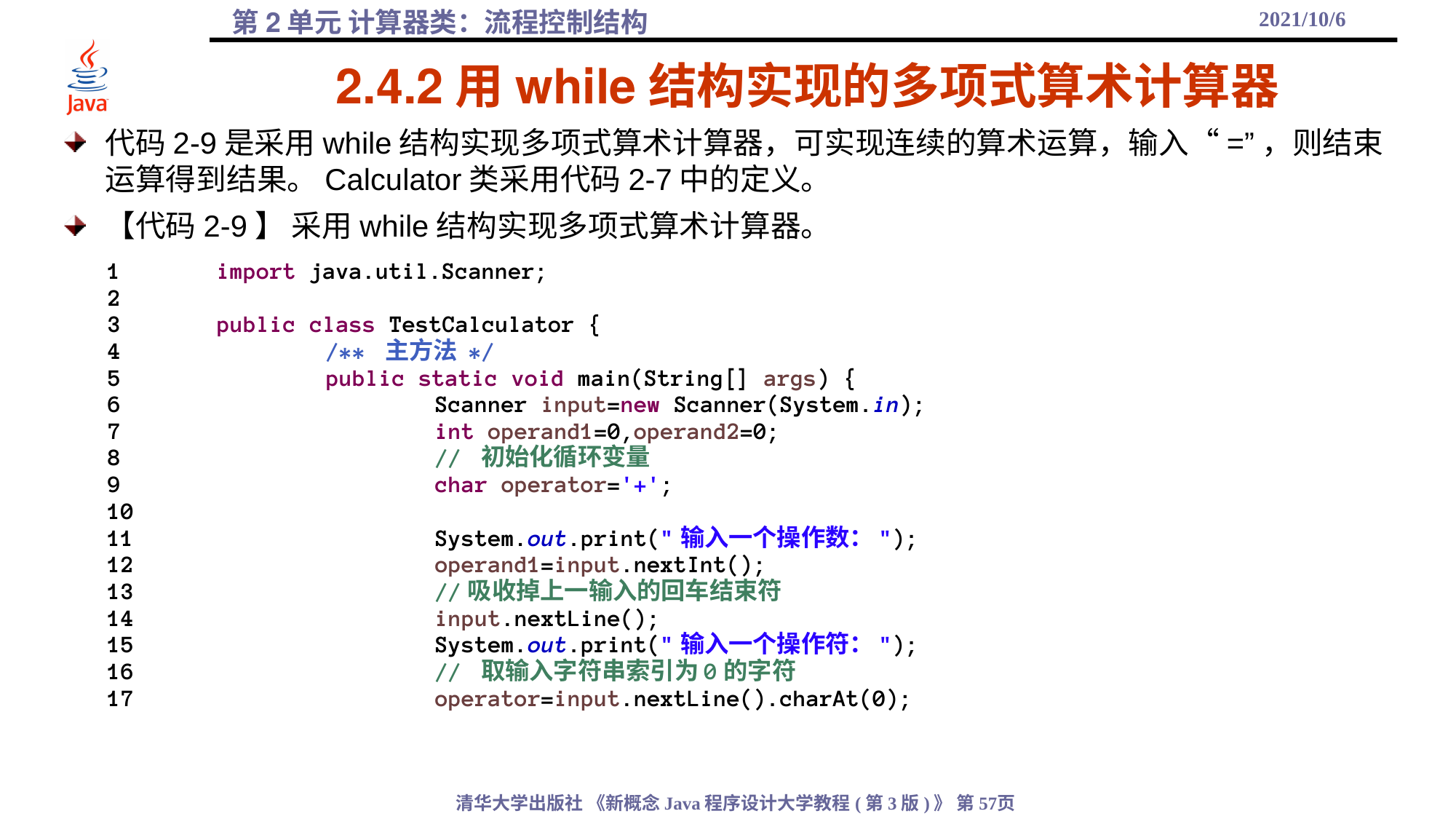

2021/10/6
# 2.4.2用while结构实现的多项式算术计算器
代码2-9是采用while结构实现多项式算术计算器，可实现连续的算术运算，输入“=”，则结束运算得到结果。Calculator类采用代码2-7中的定义。
【代码2-9】 采用while结构实现多项式算术计算器。
1	import java.util.Scanner;
2
3	public class TestCalculator {
4		/** 主方法 */
5		public static void main(String[] args) {
6			Scanner input=new Scanner(System.in);
7			int operand1=0,operand2=0;
8			// 初始化循环变量
9			char operator='+';
10
11			System.out.print("输入一个操作数：");
12			operand1=input.nextInt();
13			//吸收掉上一输入的回车结束符
14			input.nextLine();
15			System.out.print("输入一个操作符：");
16			// 取输入字符串索引为0的字符
17			operator=input.nextLine().charAt(0);